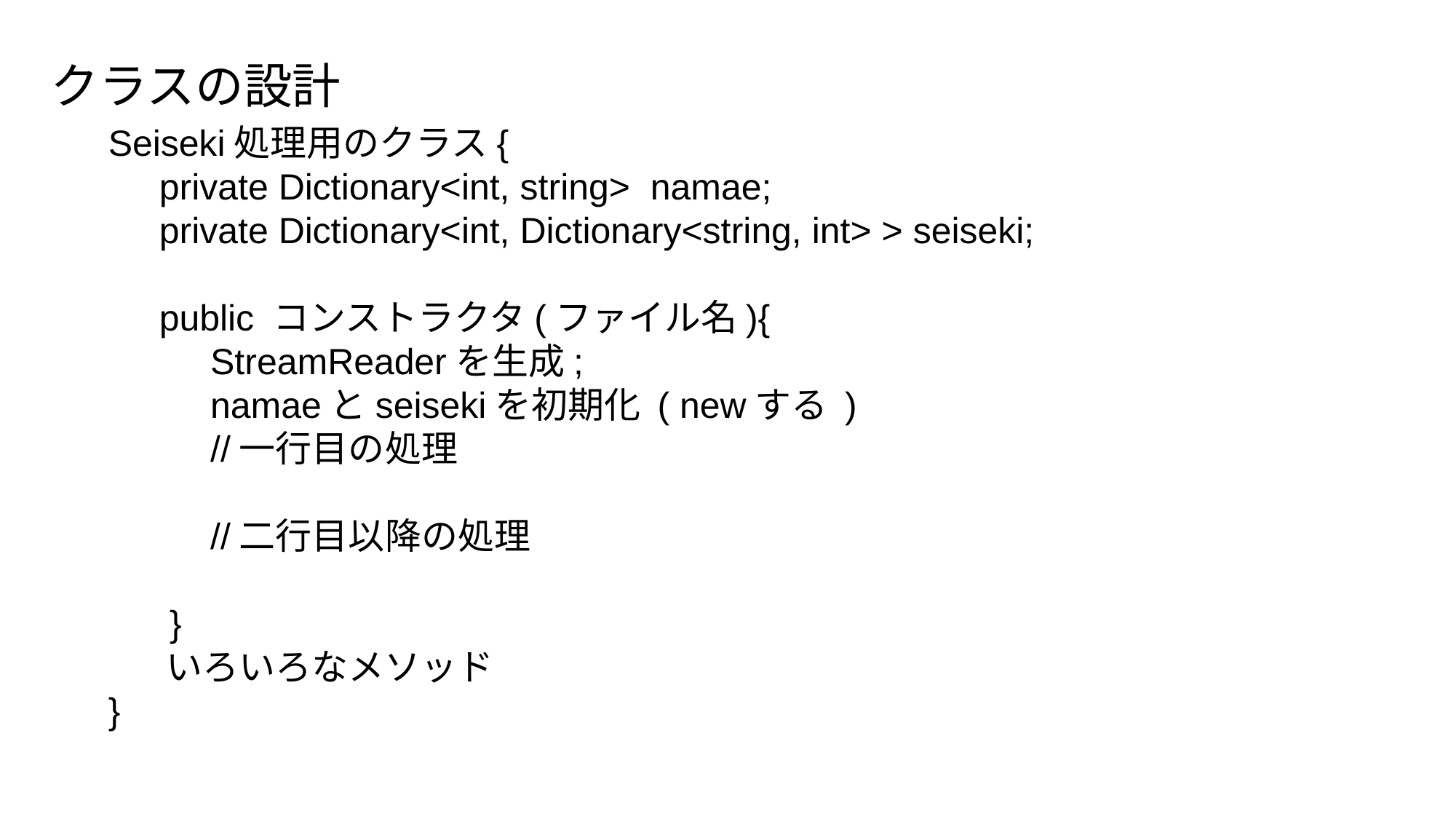

クラスの設計
Seiseki処理用のクラス{
     private Dictionary<int, string>  namae;
     private Dictionary<int, Dictionary<string, int> > seiseki;

     public コンストラクタ(ファイル名){
          StreamReaderを生成;
          namaeとseisekiを初期化 ( newする )
          //一行目の処理

          //二行目以降の処理

      }
      いろいろなメソッド
}